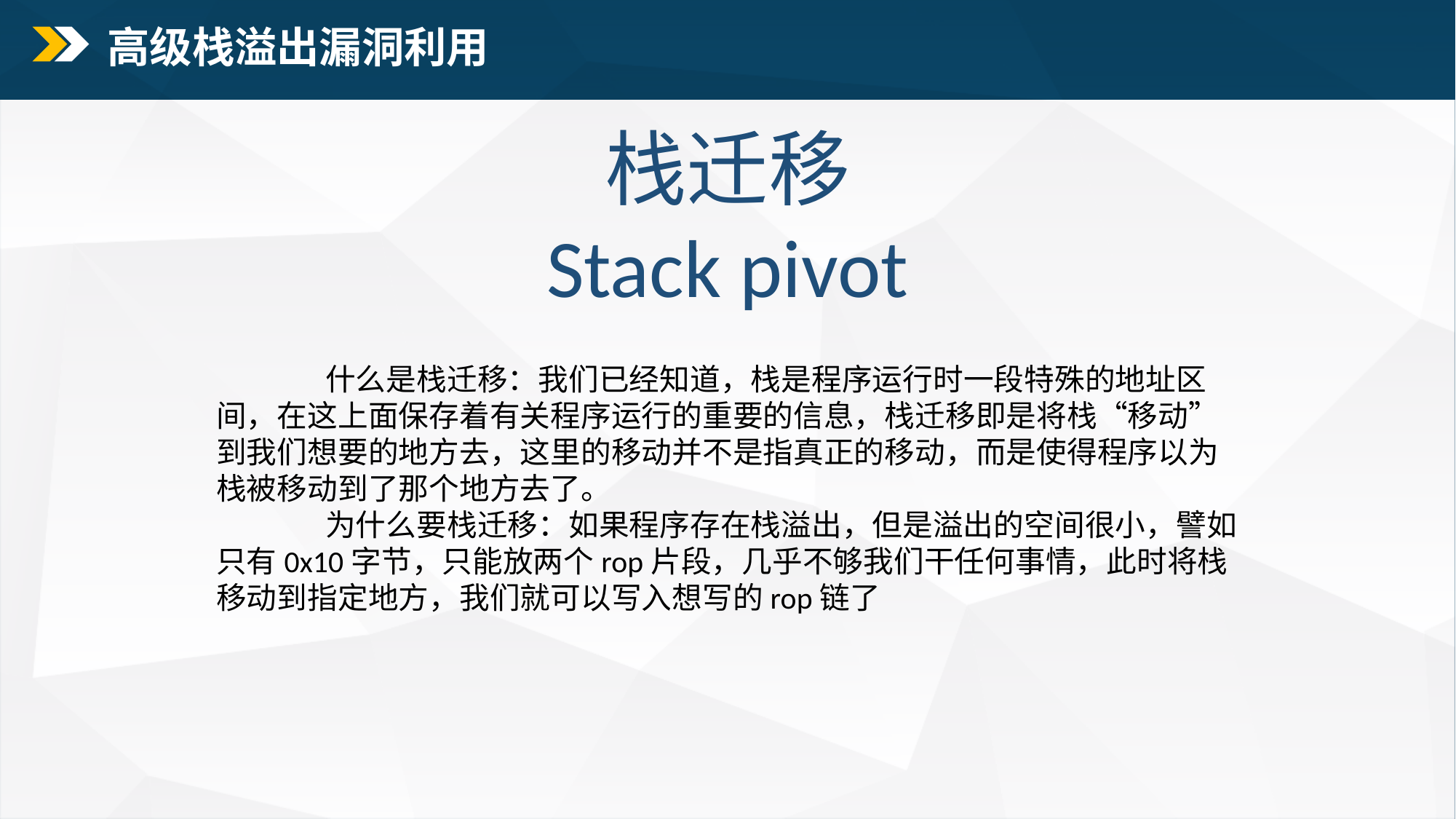

高级栈溢出漏洞利用

栈迁移
Stack pivot
	什么是栈迁移：我们已经知道，栈是程序运行时一段特殊的地址区间，在这上面保存着有关程序运行的重要的信息，栈迁移即是将栈“移动”到我们想要的地方去，这里的移动并不是指真正的移动，而是使得程序以为栈被移动到了那个地方去了。
	为什么要栈迁移：如果程序存在栈溢出，但是溢出的空间很小，譬如只有0x10字节，只能放两个rop片段，几乎不够我们干任何事情，此时将栈移动到指定地方，我们就可以写入想写的rop链了